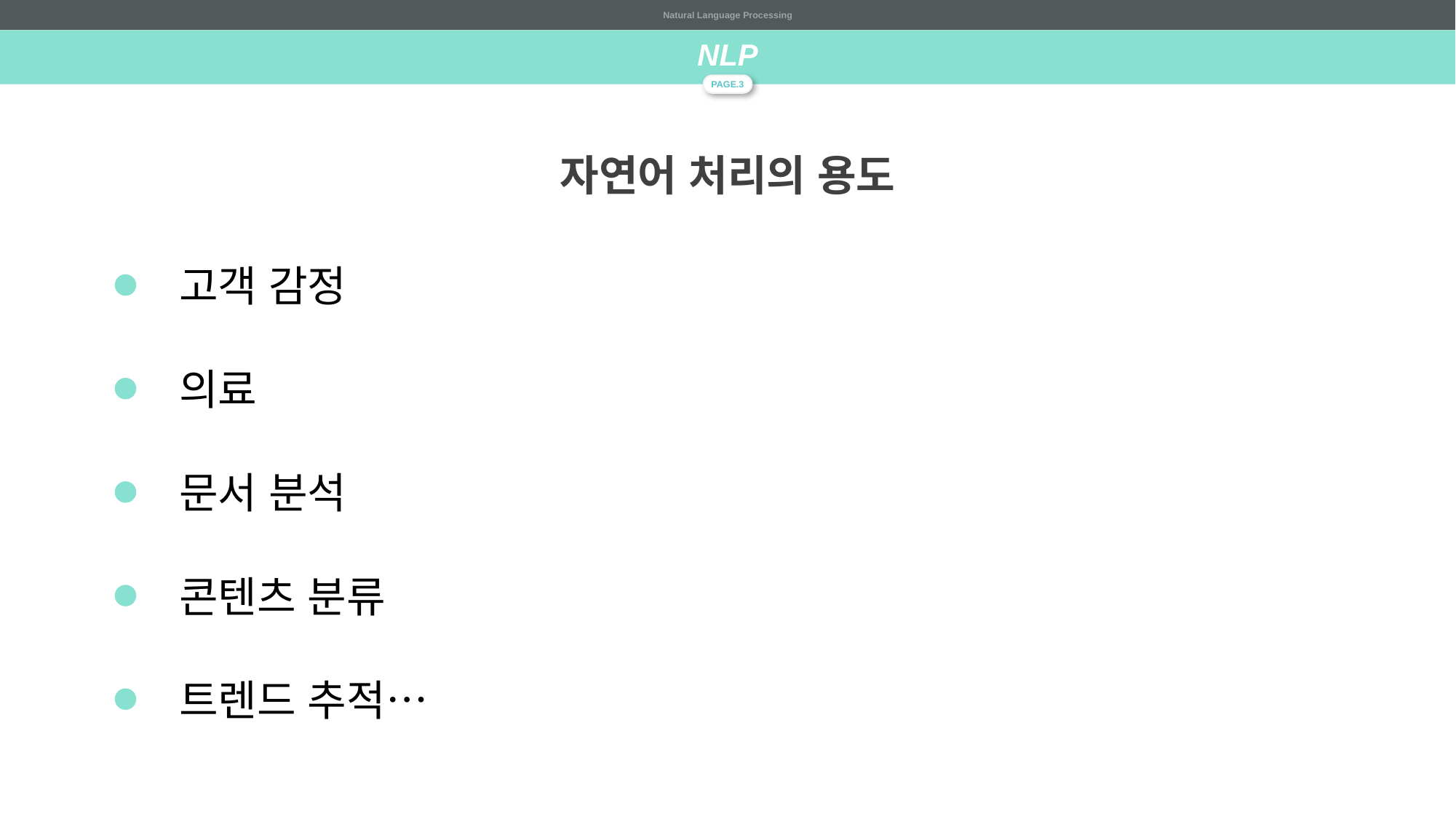

Natural Language Processing
NLP
PAGE.3
자연어 처리의 용도
고객 감정

의료

문서 분석

콘텐츠 분류

트렌드 추적…